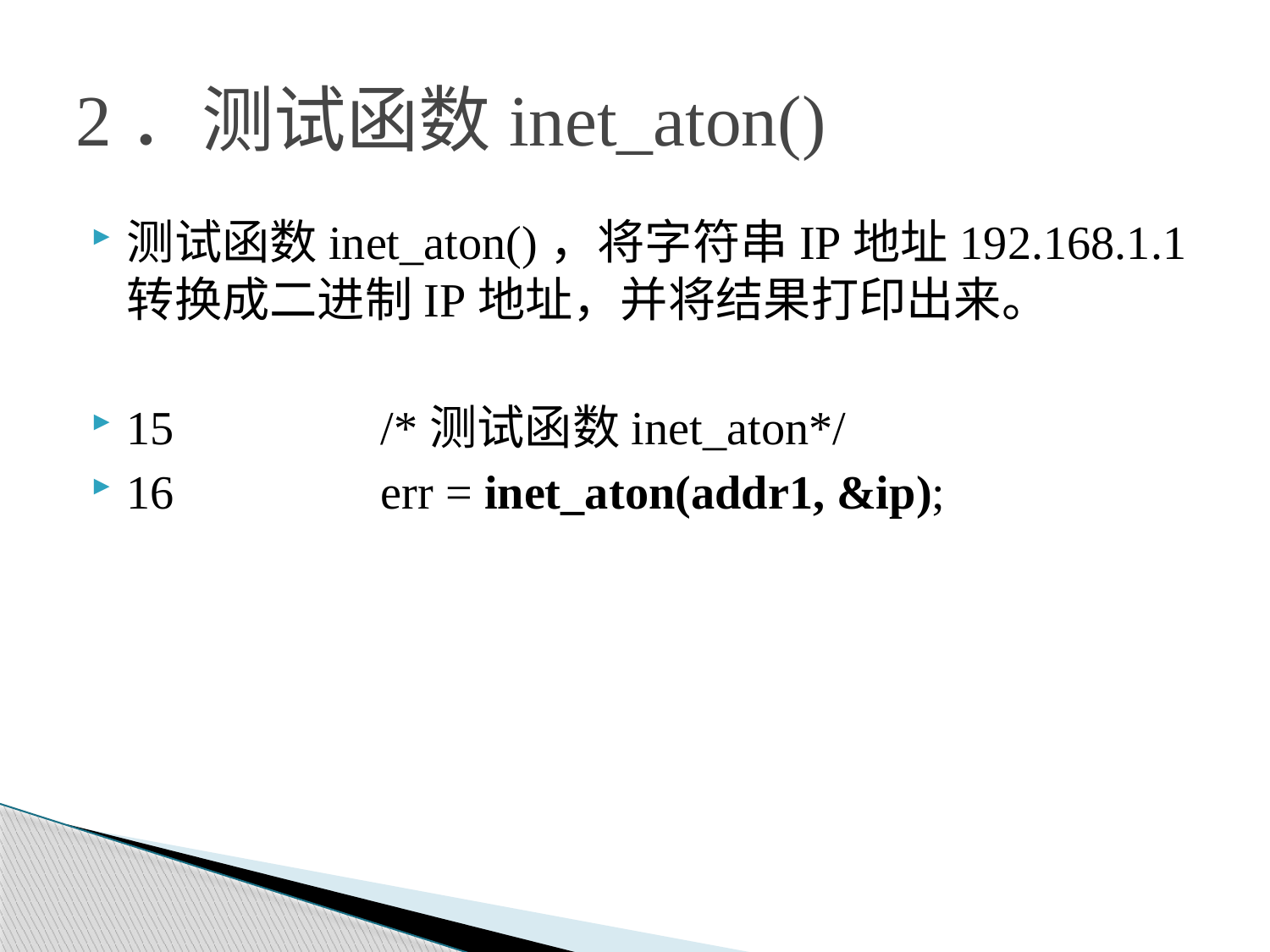

# 2．测试函数inet_aton()
测试函数inet_aton()，将字符串IP地址192.168.1.1转换成二进制IP地址，并将结果打印出来。

15		/*测试函数inet_aton*/
16		err = inet_aton(addr1, &ip);